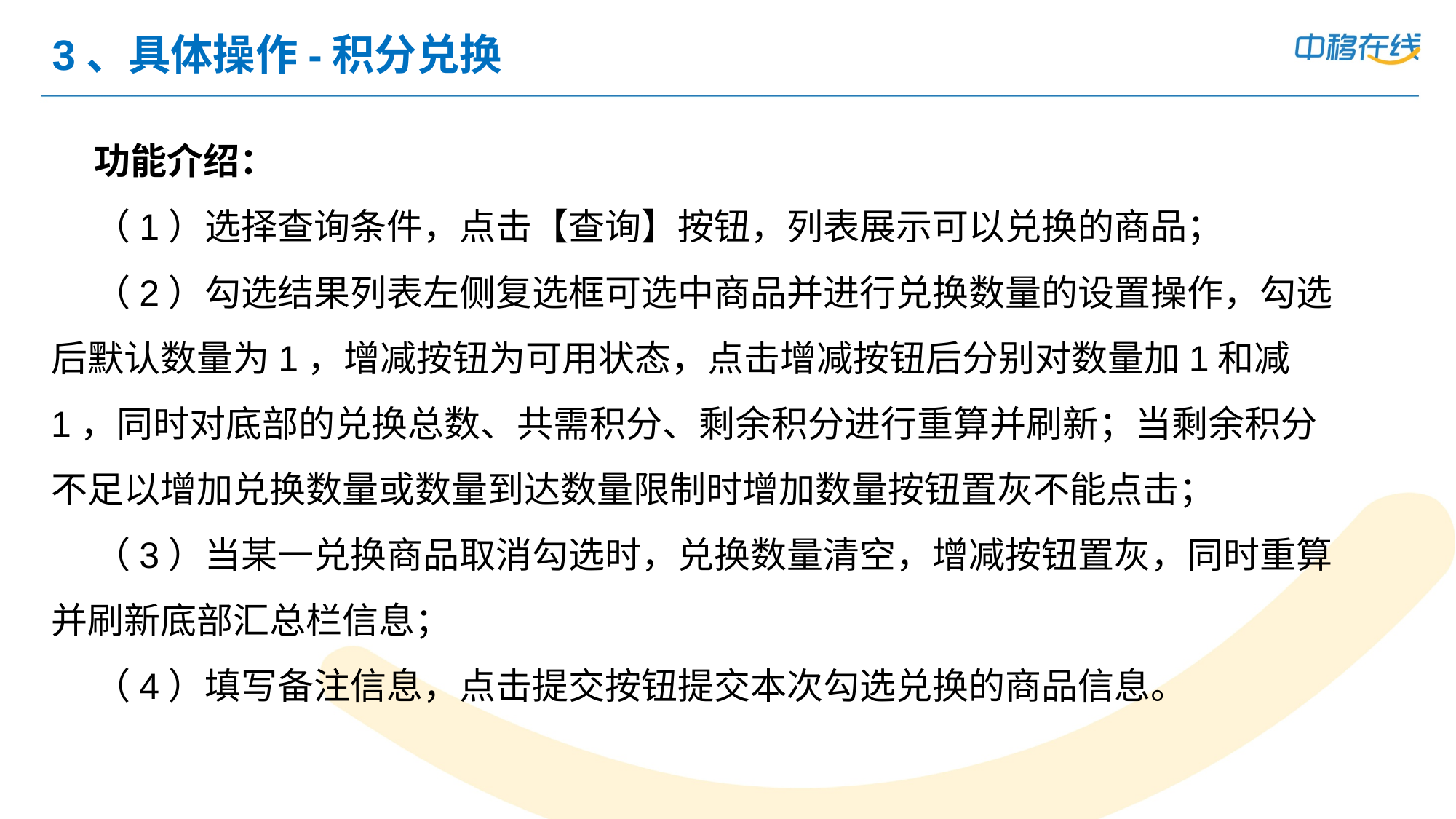

# 3、具体操作-积分兑换
功能介绍：
（1）选择查询条件，点击【查询】按钮，列表展示可以兑换的商品；
（2）勾选结果列表左侧复选框可选中商品并进行兑换数量的设置操作，勾选后默认数量为1，增减按钮为可用状态，点击增减按钮后分别对数量加1和减1，同时对底部的兑换总数、共需积分、剩余积分进行重算并刷新；当剩余积分不足以增加兑换数量或数量到达数量限制时增加数量按钮置灰不能点击；
（3）当某一兑换商品取消勾选时，兑换数量清空，增减按钮置灰，同时重算并刷新底部汇总栏信息；
（4）填写备注信息，点击提交按钮提交本次勾选兑换的商品信息。